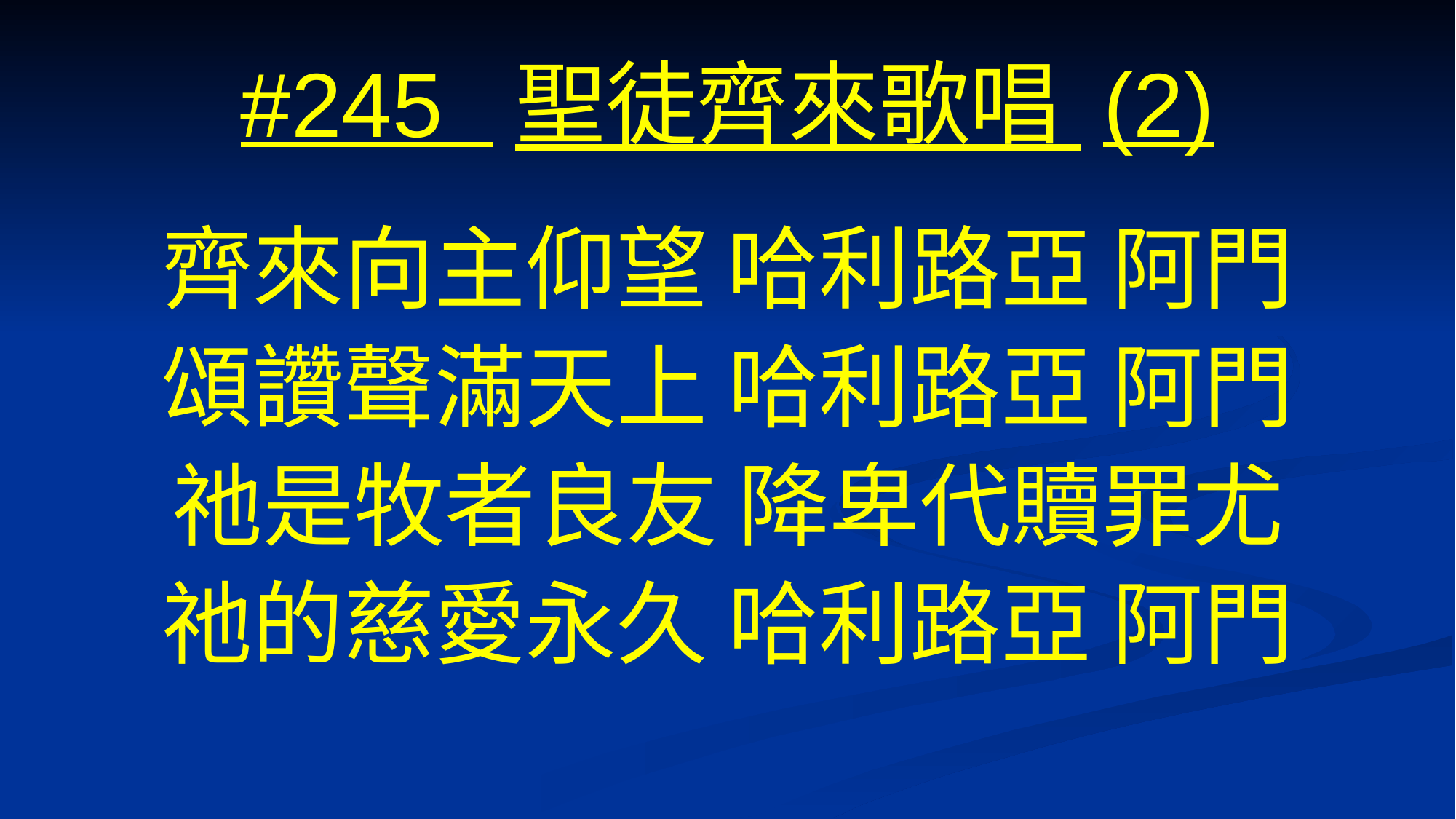

# #245  聖徒齊來歌唱 (2)
齊來向主仰望 哈利路亞 阿門
頌讚聲滿天上 哈利路亞 阿門
祂是牧者良友 降卑代贖罪尤
祂的慈愛永久 哈利路亞 阿門